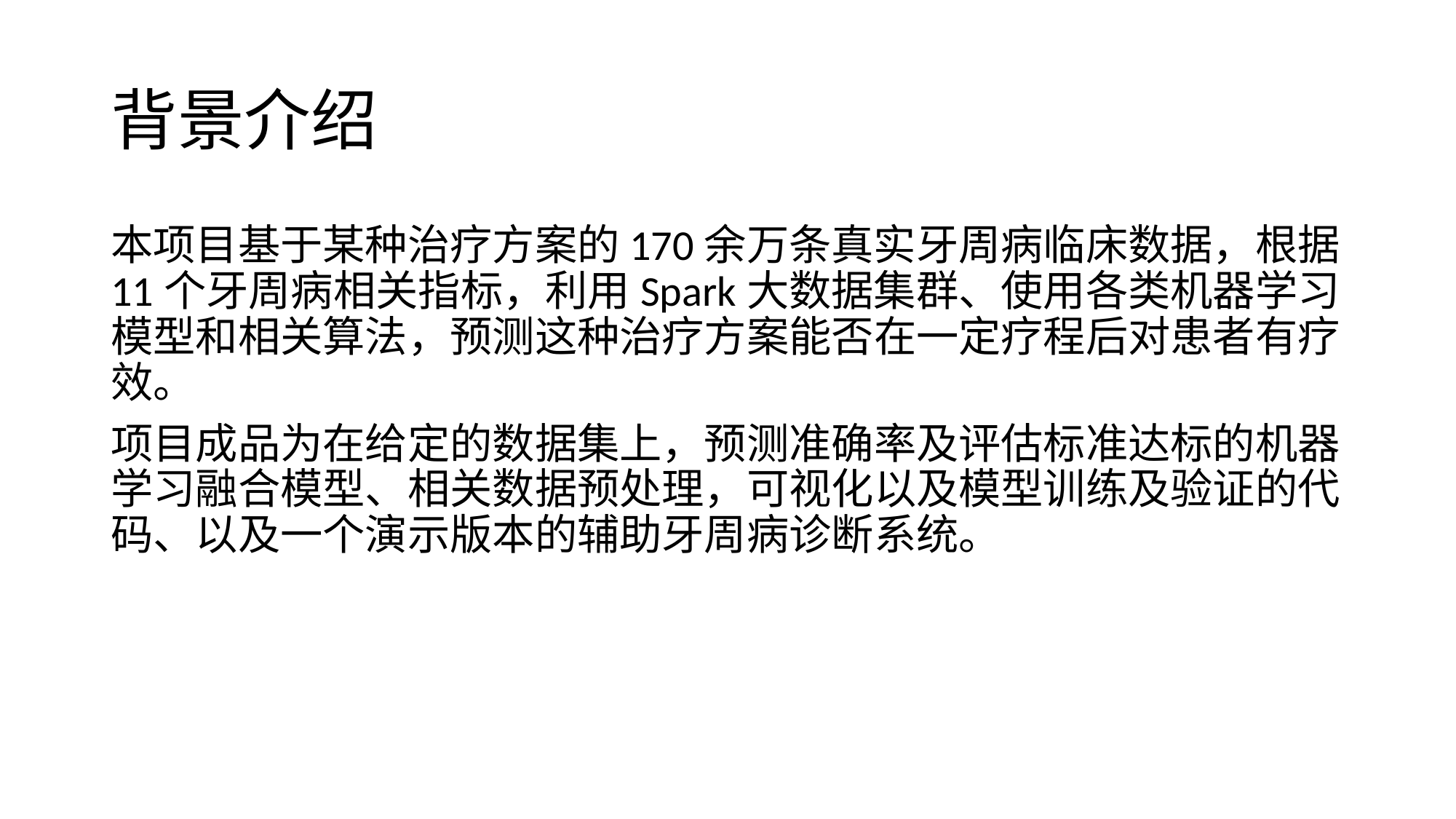

# 背景介绍
本项目基于某种治疗方案的170余万条真实牙周病临床数据，根据11个牙周病相关指标，利用Spark大数据集群、使用各类机器学习模型和相关算法，预测这种治疗方案能否在一定疗程后对患者有疗效。
项目成品为在给定的数据集上，预测准确率及评估标准达标的机器学习融合模型、相关数据预处理，可视化以及模型训练及验证的代码、以及一个演示版本的辅助牙周病诊断系统。
6